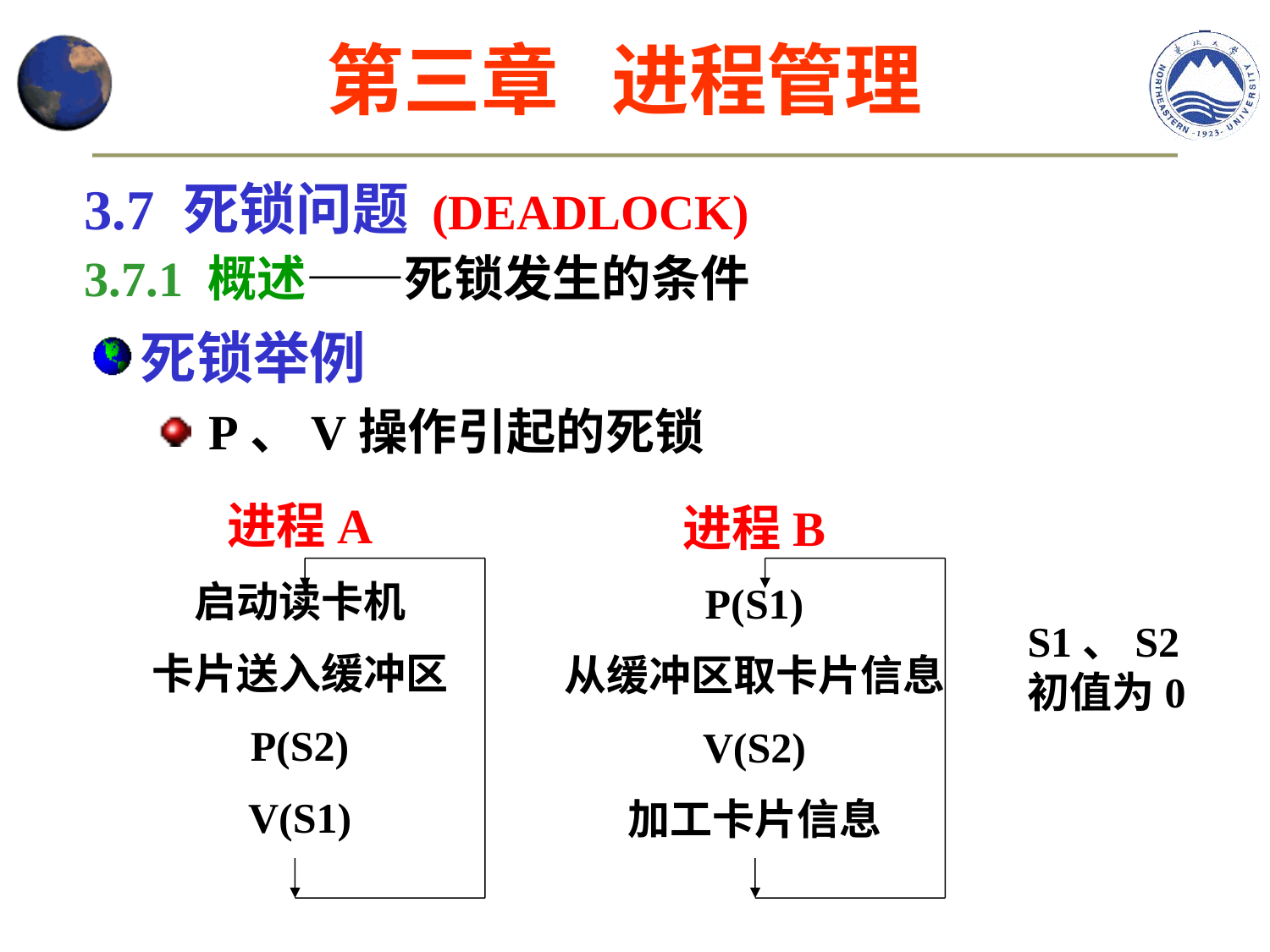

第三章   进程管理
3.7 死锁问题 (DEADLOCK)
3.7.1 概述——死锁发生的条件
死锁举例
 P、V操作引起的死锁
进程A
启动读卡机
卡片送入缓冲区
P(S2)
V(S1)
进程B
P(S1)
从缓冲区取卡片信息
V(S2)
加工卡片信息

S1、S2初值为0